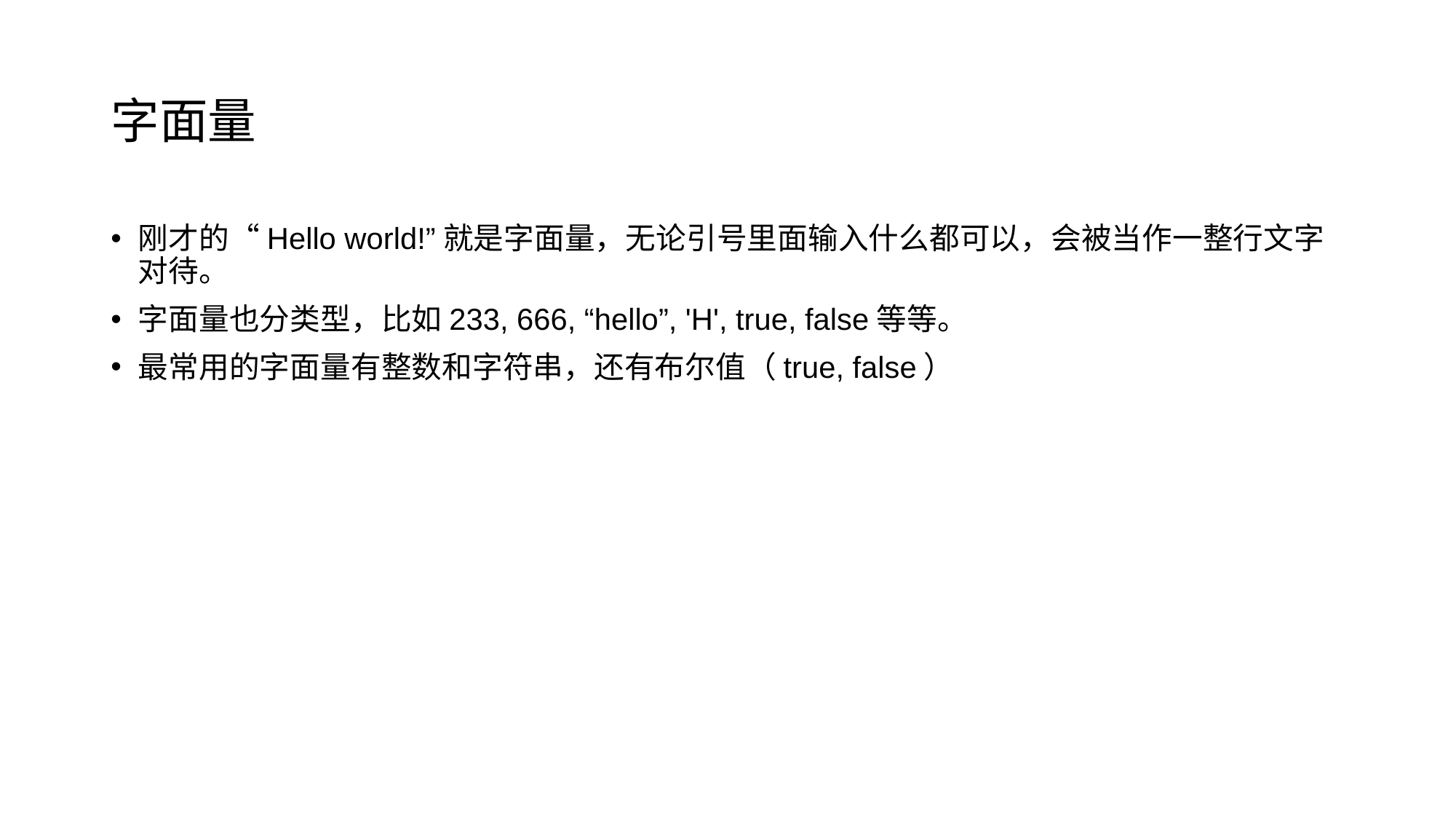

# 字面量
刚才的“Hello world!”就是字面量，无论引号里面输入什么都可以，会被当作一整行文字对待。
字面量也分类型，比如233, 666, “hello”, 'H', true, false等等。
最常用的字面量有整数和字符串，还有布尔值（true, false）